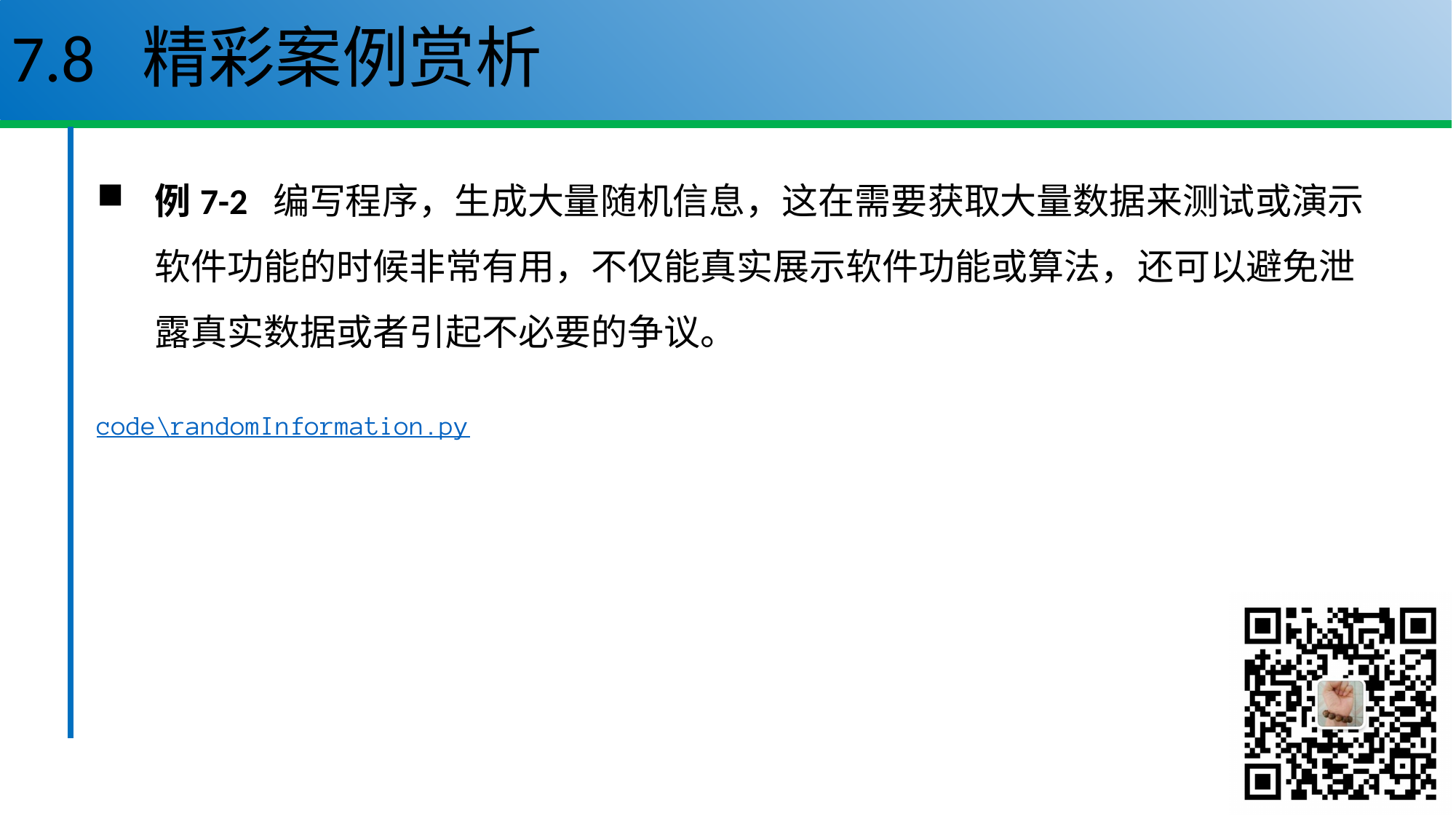

# 7.8  精彩案例赏析
例7-2  编写程序，生成大量随机信息，这在需要获取大量数据来测试或演示软件功能的时候非常有用，不仅能真实展示软件功能或算法，还可以避免泄露真实数据或者引起不必要的争议。

code\randomInformation.py
56